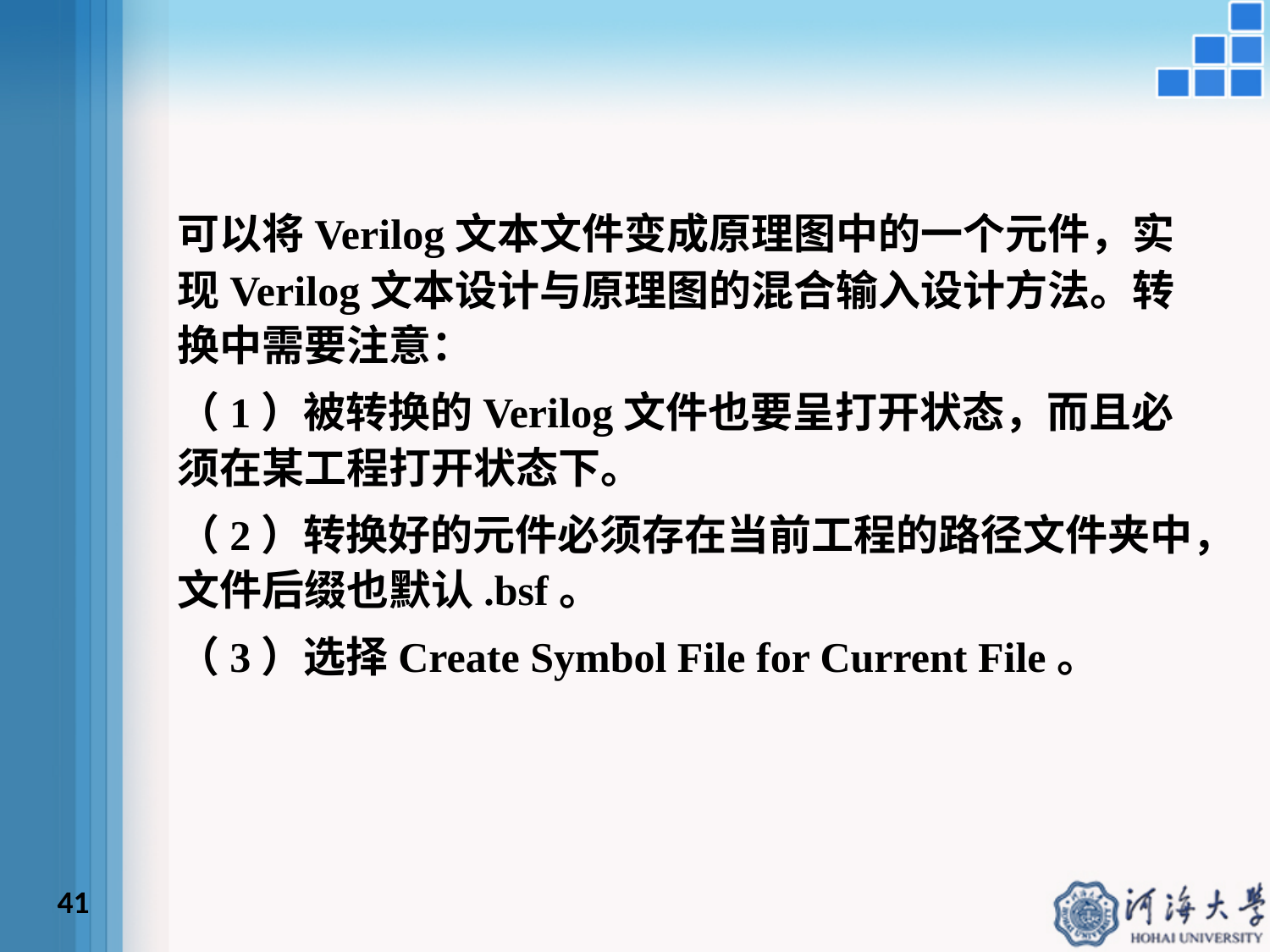

可以将Verilog文本文件变成原理图中的一个元件，实现Verilog文本设计与原理图的混合输入设计方法。转换中需要注意：
（1）被转换的Verilog文件也要呈打开状态，而且必须在某工程打开状态下。
（2）转换好的元件必须存在当前工程的路径文件夹中，文件后缀也默认.bsf。
（3）选择Create Symbol File for Current File。
41